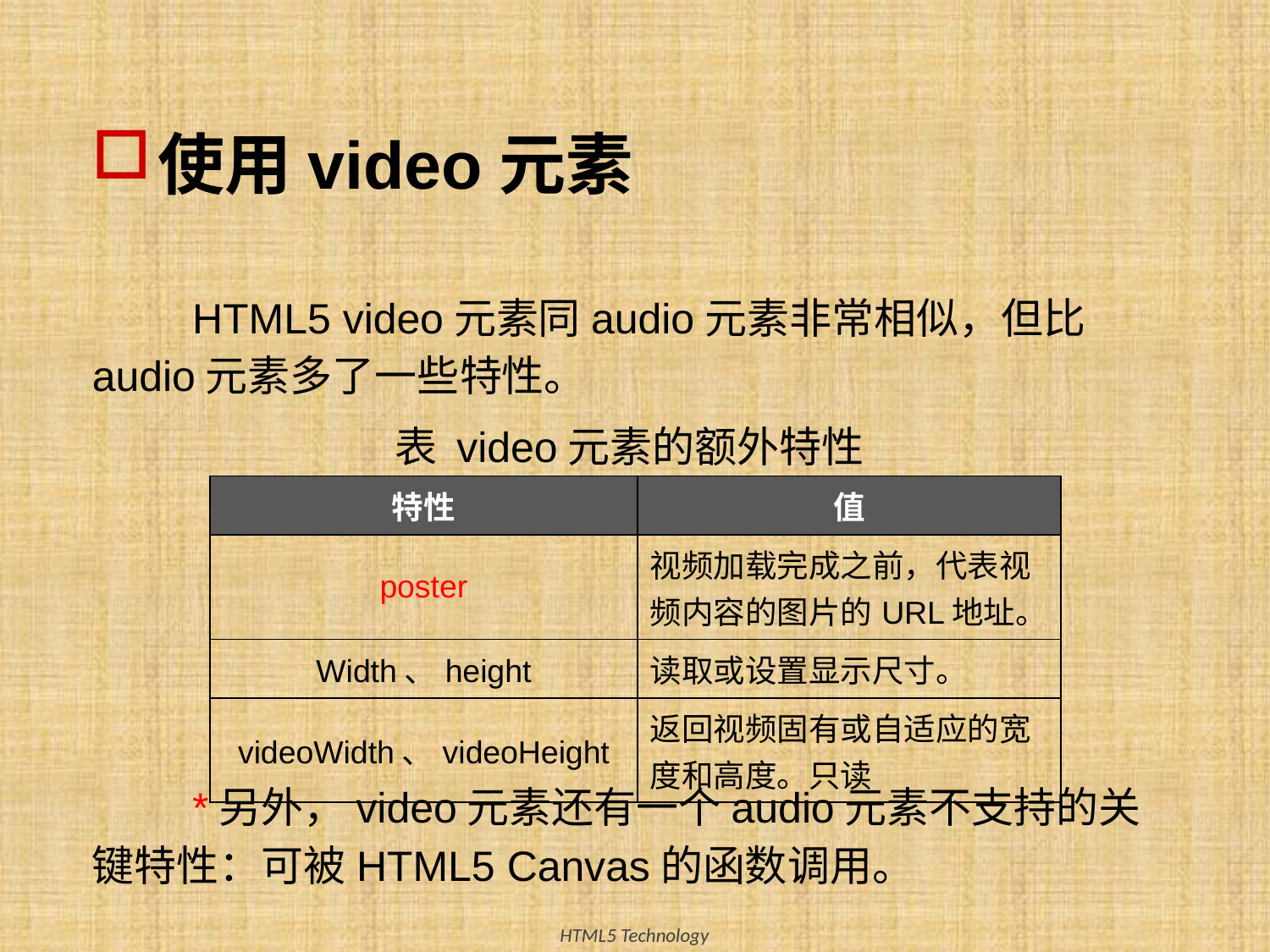

# 使用video元素
HTML5 video元素同audio元素非常相似，但比audio元素多了一些特性。

表 video元素的额外特性
| 特性 | 值 |
| --- | --- |
| poster | 视频加载完成之前，代表视频内容的图片的URL地址。 |
| Width、height | 读取或设置显示尺寸。 |
| videoWidth、videoHeight | 返回视频固有或自适应的宽度和高度。只读 |
*另外，video元素还有一个audio元素不支持的关键特性：可被HTML5 Canvas的函数调用。
35
HTML5 Technology